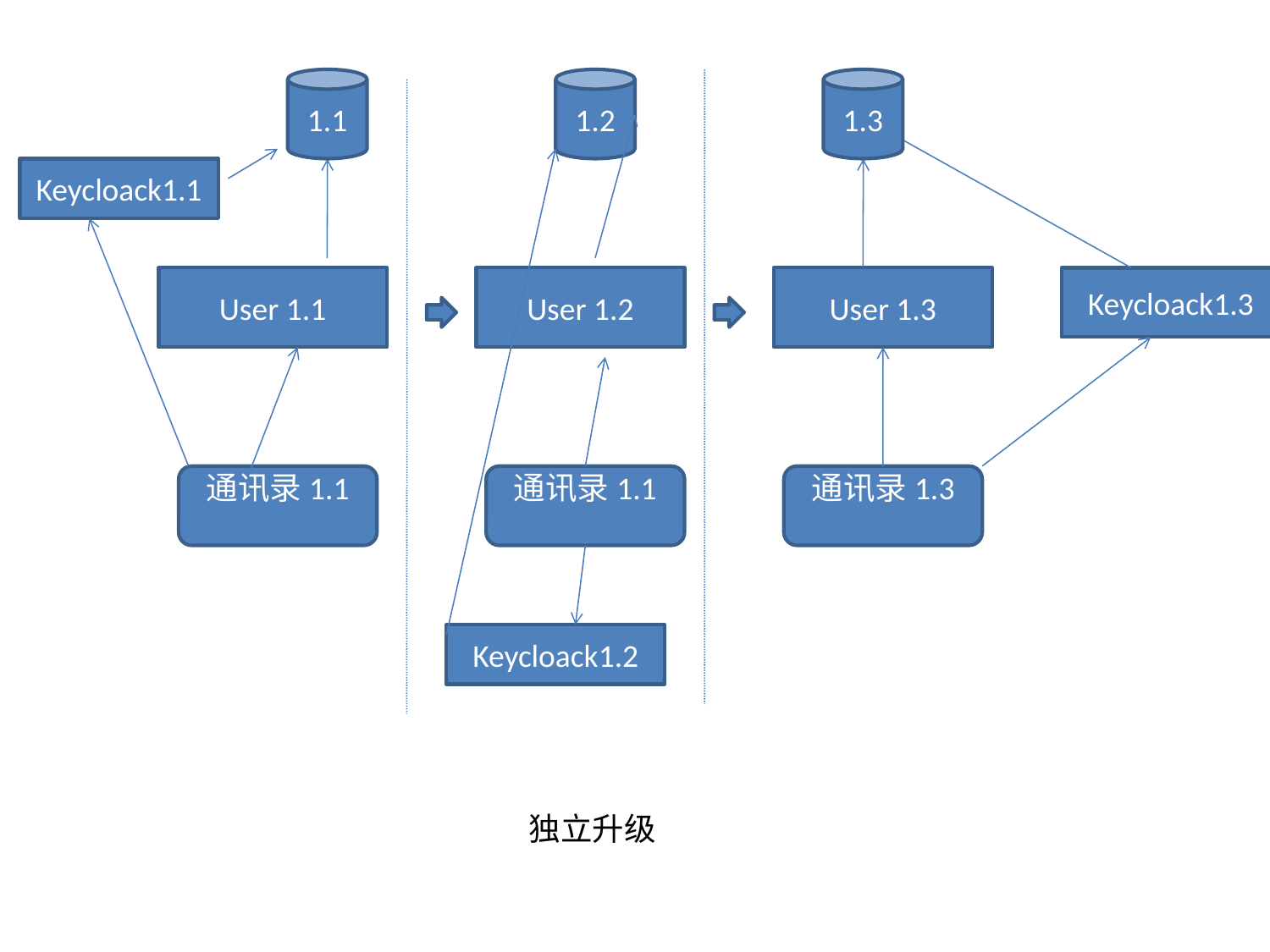

1.1
1.2
1.3
Keycloack1.1
User 1.1
User 1.2
User 1.3
Keycloack1.3

通讯录1.1

通讯录1.1

通讯录1.3

Keycloack1.2
独立升级